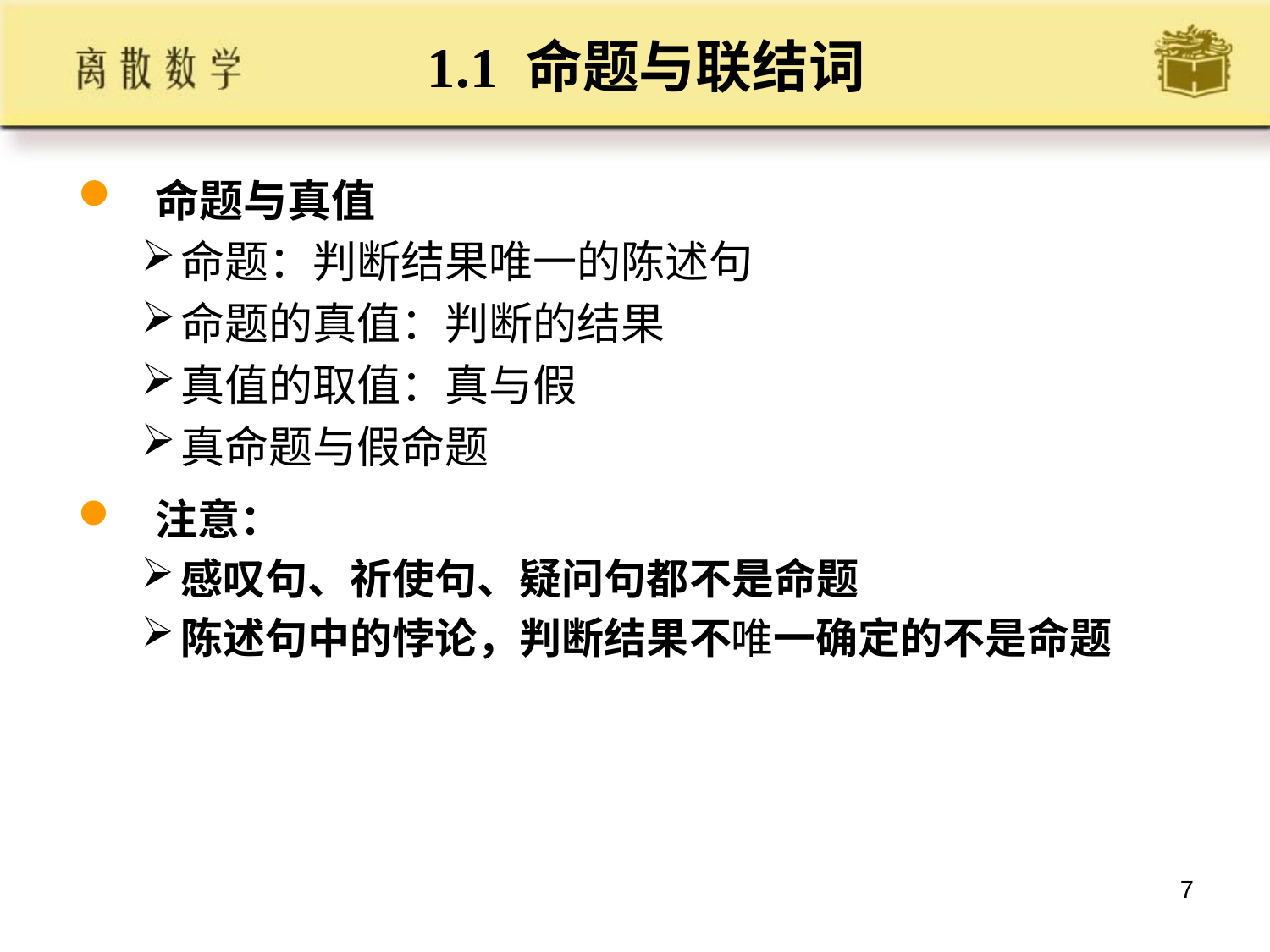

1.1 命题与联结词
命题与真值
命题：判断结果唯一的陈述句
命题的真值：判断的结果
真值的取值：真与假
真命题与假命题
注意：
感叹句、祈使句、疑问句都不是命题
陈述句中的悖论，判断结果不唯一确定的不是命题
7